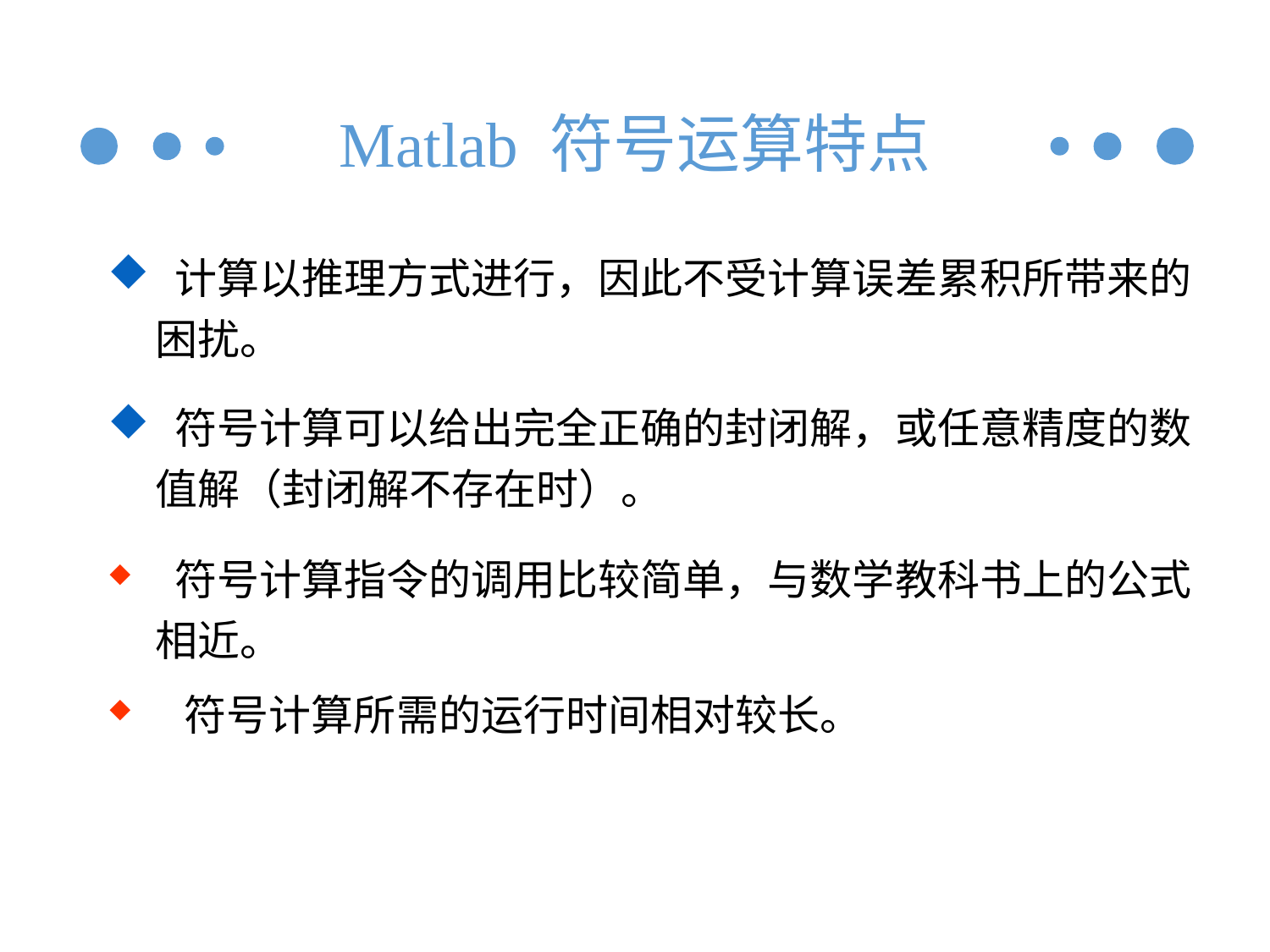

# Matlab 符号运算特点
 计算以推理方式进行，因此不受计算误差累积所带来的困扰。
 符号计算可以给出完全正确的封闭解，或任意精度的数值解（封闭解不存在时）。
 符号计算指令的调用比较简单，与数学教科书上的公式相近。
  符号计算所需的运行时间相对较长。
3